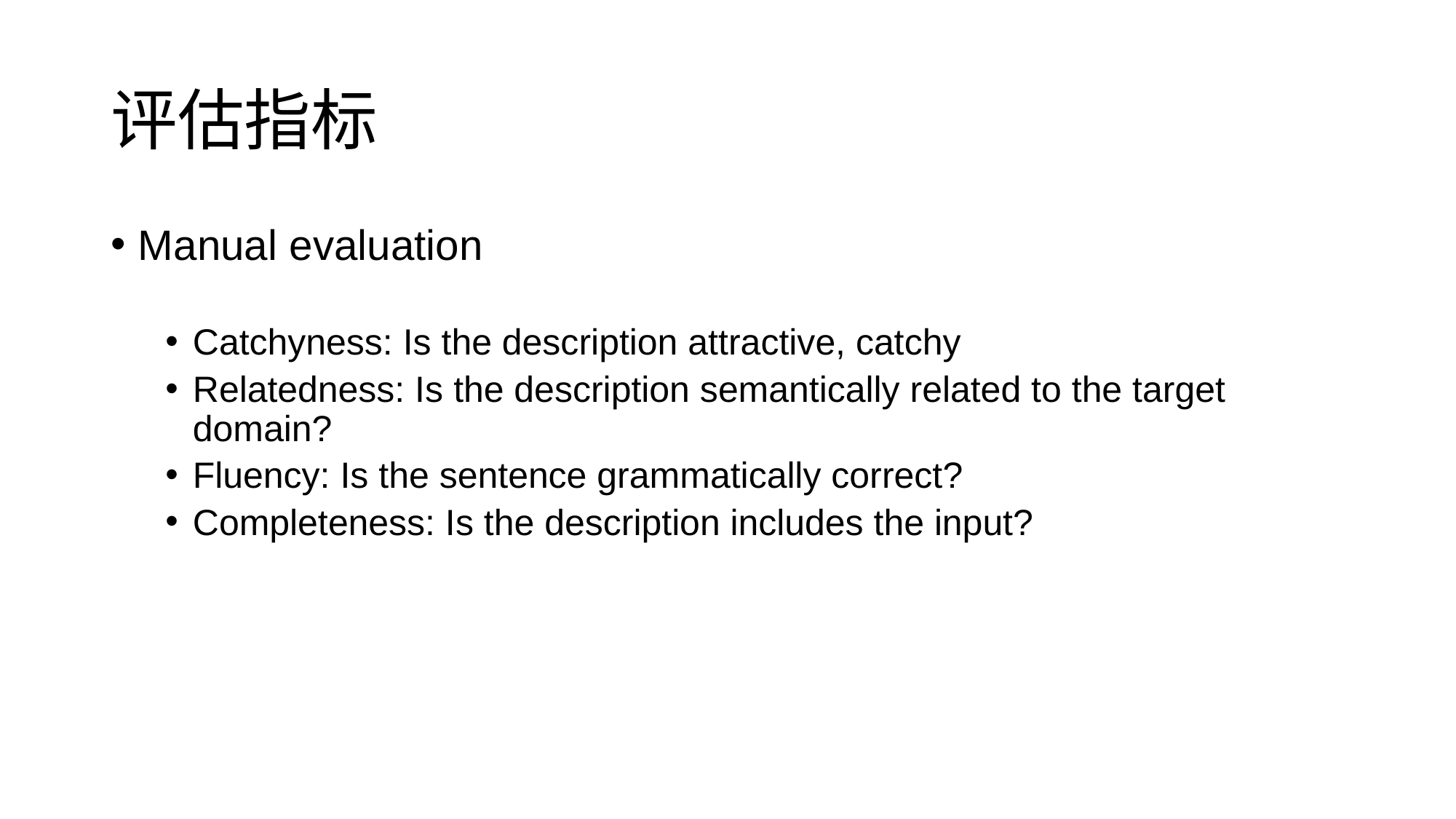

# 评估指标
Manual evaluation

Catchyness: Is the description attractive, catchy
Relatedness: Is the description semantically related to the target domain?
Fluency: Is the sentence grammatically correct?
Completeness: Is the description includes the input?